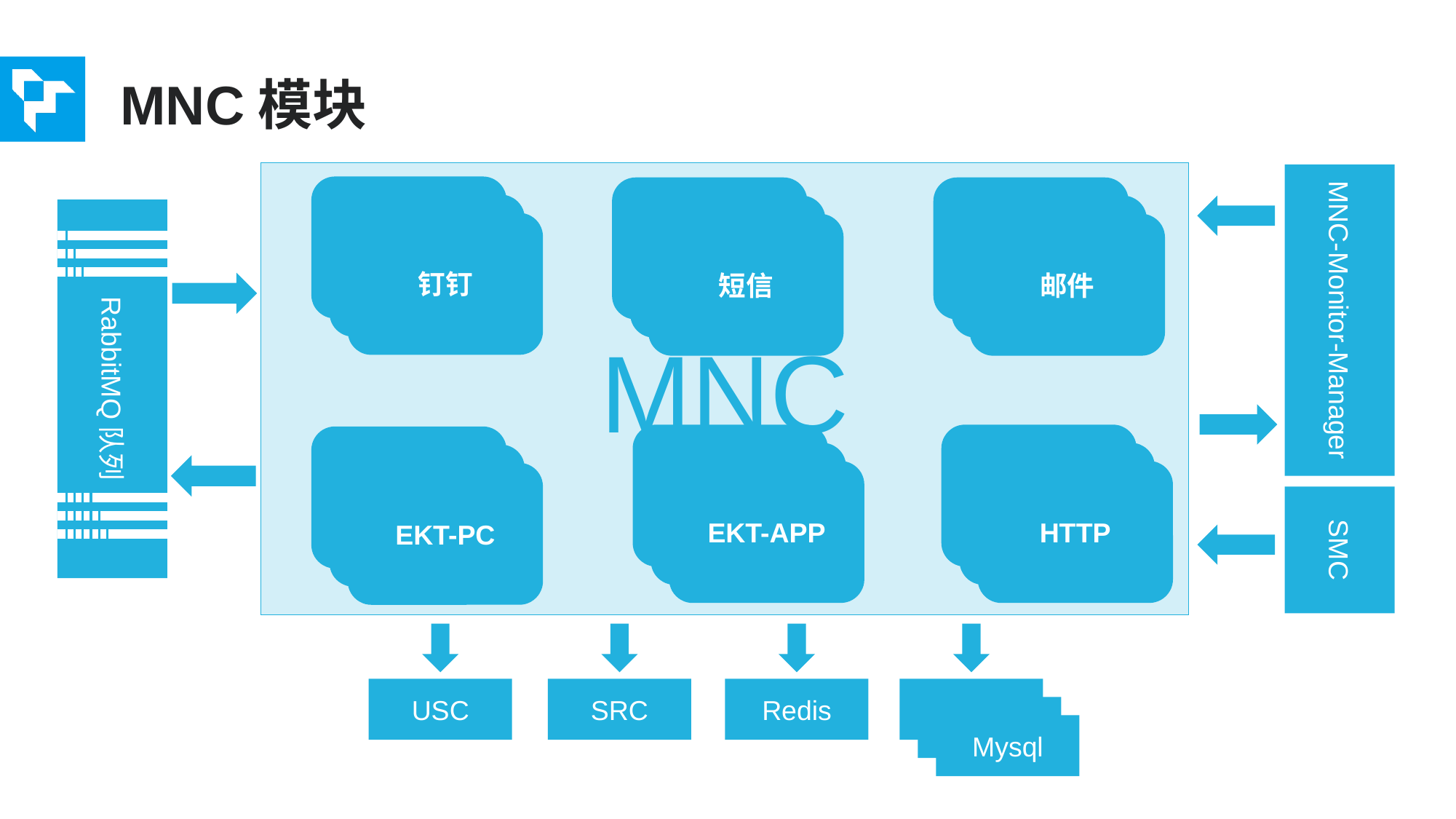

MNC模块
MNC
MNC-Monitor-Manager
钉钉
短信
邮件
钉钉

短信
邮件
RabbitMQ队列
钉钉
短信
邮件

EKT-APP
微信
EKT-PC
EKT-APP
微信
EKT-PC

EKT-APP
HTTP
EKT-PC
SMC

USC
SRC
Redis
Mysql
Mysql
Mysql